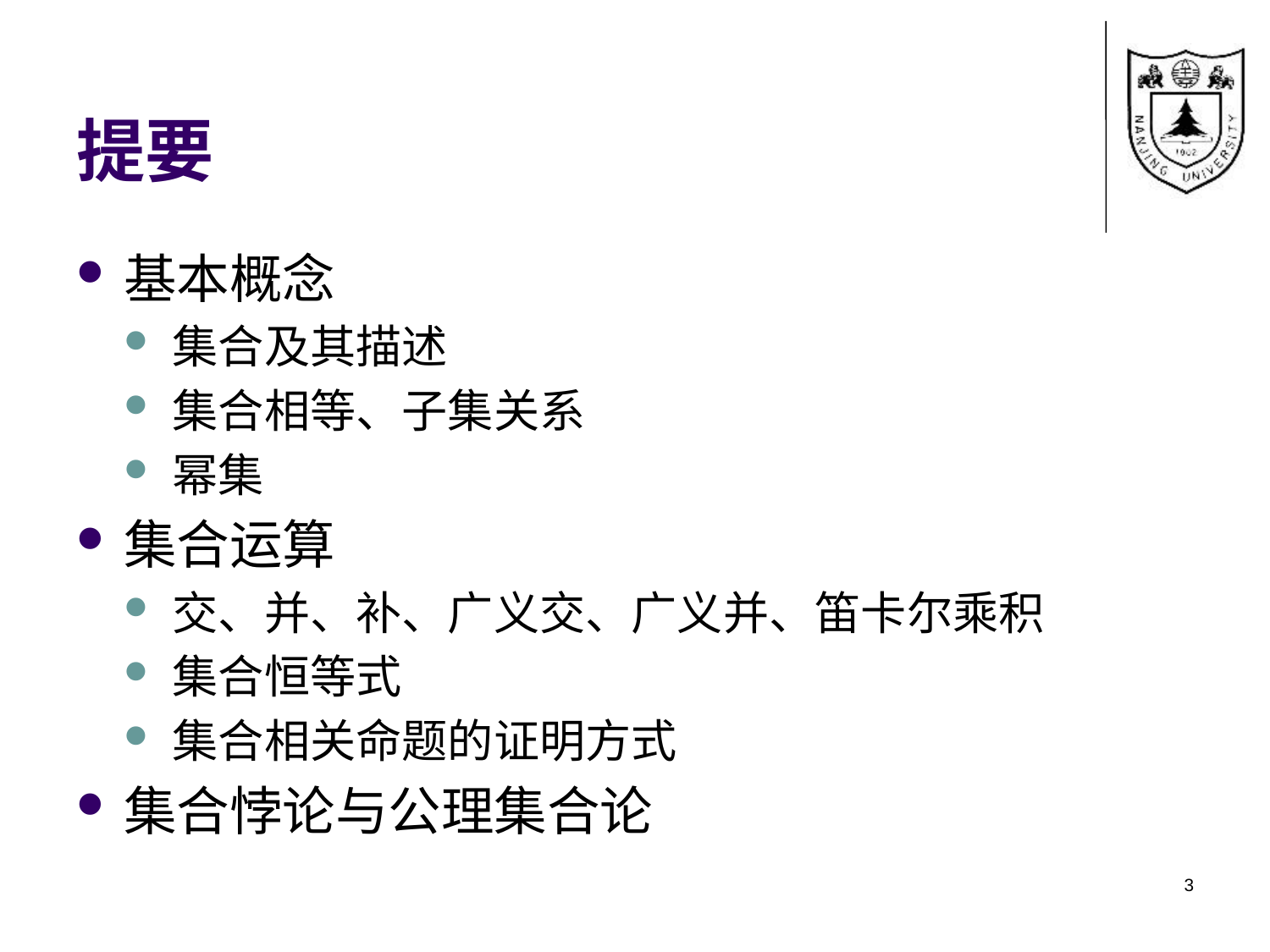

# 提要
基本概念
集合及其描述
集合相等、子集关系
幂集
集合运算
交、并、补、广义交、广义并、笛卡尔乘积
集合恒等式
集合相关命题的证明方式
集合悖论与公理集合论
3